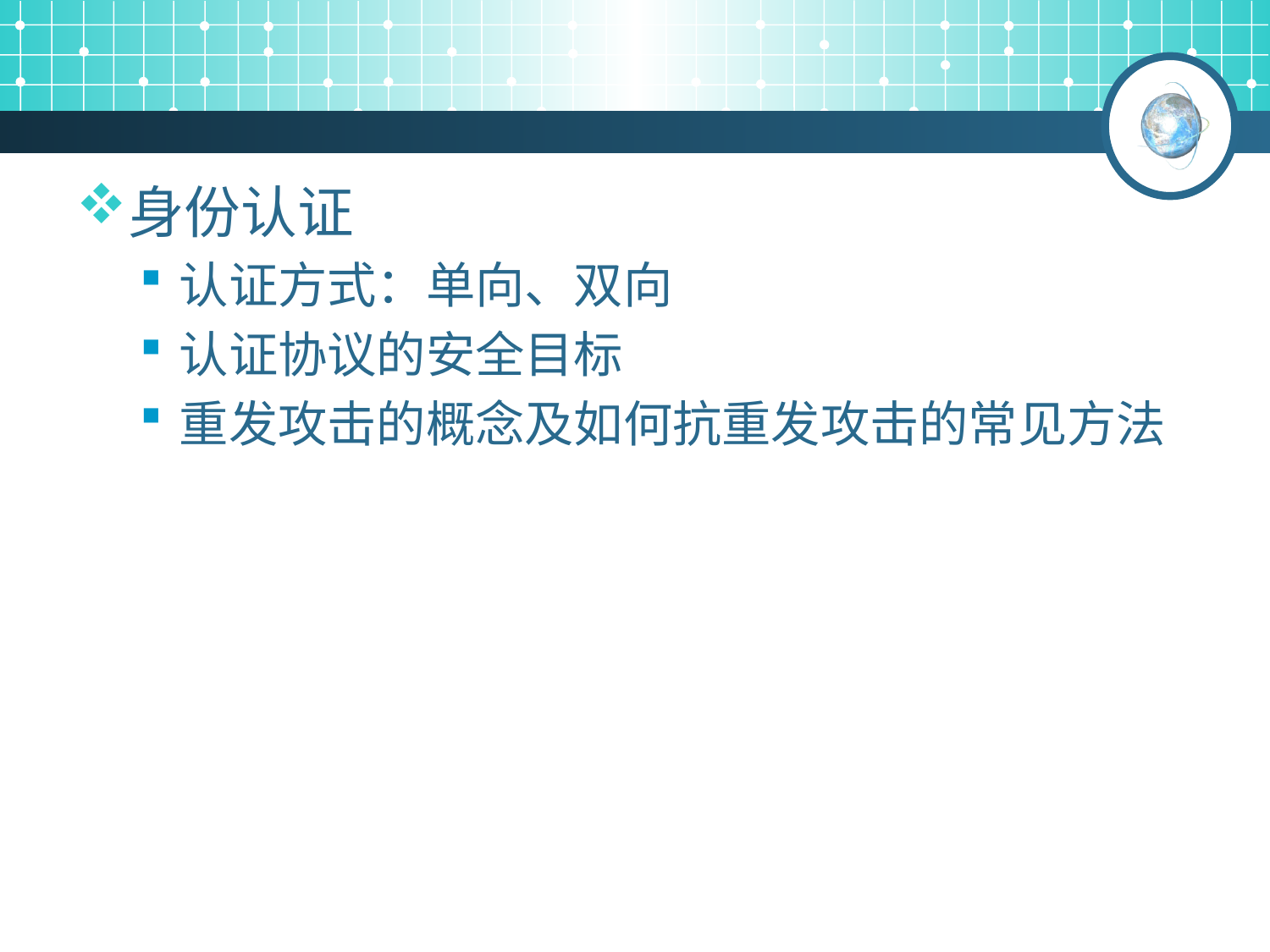

#
身份认证
认证方式：单向、双向
认证协议的安全目标
重发攻击的概念及如何抗重发攻击的常见方法